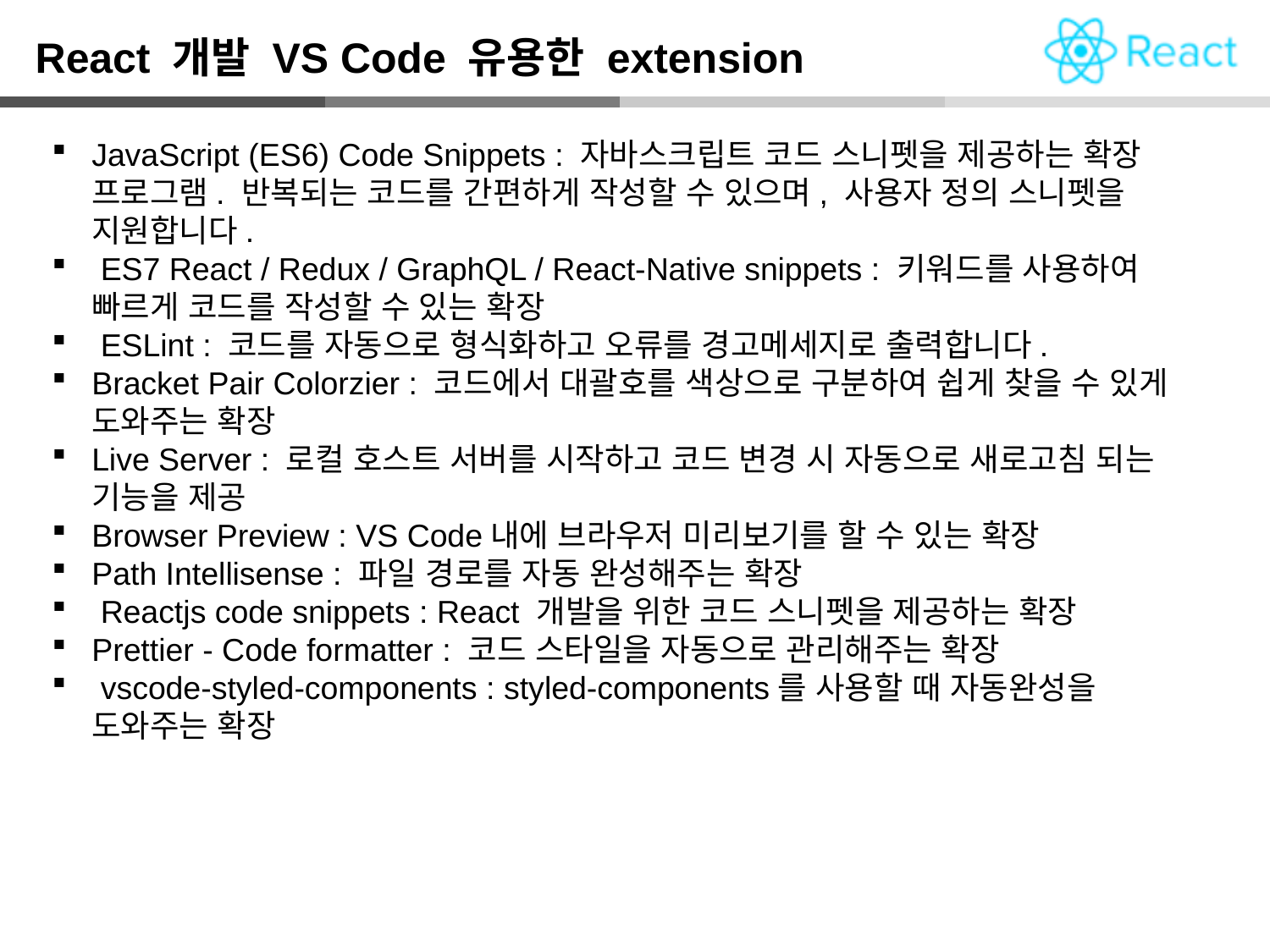

React 개발 VS Code 유용한 extension
JavaScript (ES6) Code Snippets : 자바스크립트 코드 스니펫을 제공하는 확장 프로그램. 반복되는 코드를 간편하게 작성할 수 있으며, 사용자 정의 스니펫을 지원합니다.
 ES7 React / Redux / GraphQL / React-Native snippets : 키워드를 사용하여 빠르게 코드를 작성할 수 있는 확장
 ESLint : 코드를 자동으로 형식화하고 오류를 경고메세지로 출력합니다.
Bracket Pair Colorzier : 코드에서 대괄호를 색상으로 구분하여 쉽게 찾을 수 있게 도와주는 확장
Live Server : 로컬 호스트 서버를 시작하고 코드 변경 시 자동으로 새로고침 되는 기능을 제공
Browser Preview : VS Code내에 브라우저 미리보기를 할 수 있는 확장
Path Intellisense : 파일 경로를 자동 완성해주는 확장
 Reactjs code snippets : React 개발을 위한 코드 스니펫을 제공하는 확장
Prettier - Code formatter : 코드 스타일을 자동으로 관리해주는 확장
 vscode-styled-components : styled-components를 사용할 때 자동완성을 도와주는 확장